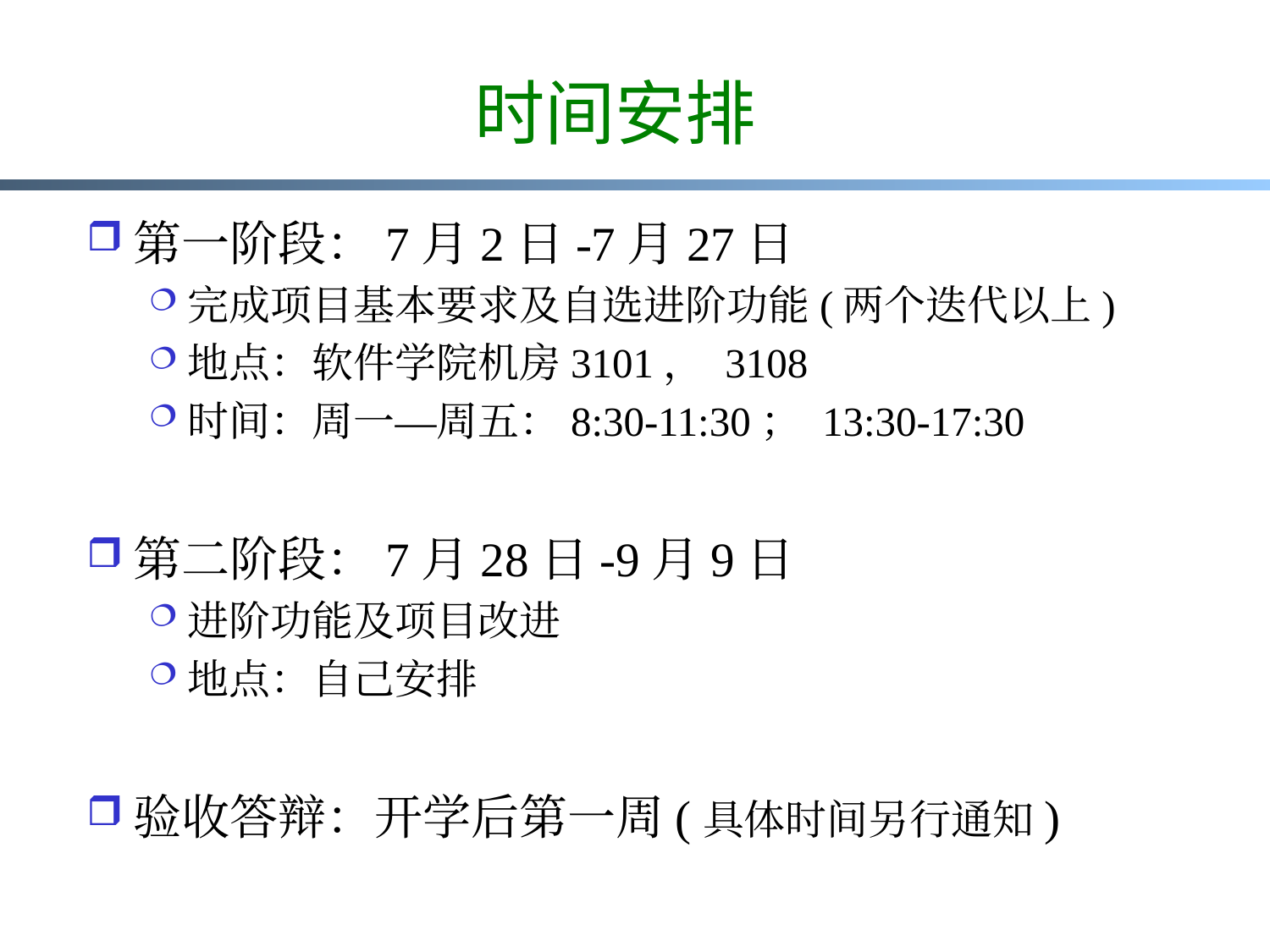

# 时间安排
第一阶段：7月2日-7月27日
完成项目基本要求及自选进阶功能(两个迭代以上)
地点：软件学院机房3101， 3108
时间：周一—周五：8:30-11:30； 13:30-17:30

第二阶段：7月28日-9月9日
进阶功能及项目改进
地点：自己安排

验收答辩：开学后第一周(具体时间另行通知)

4